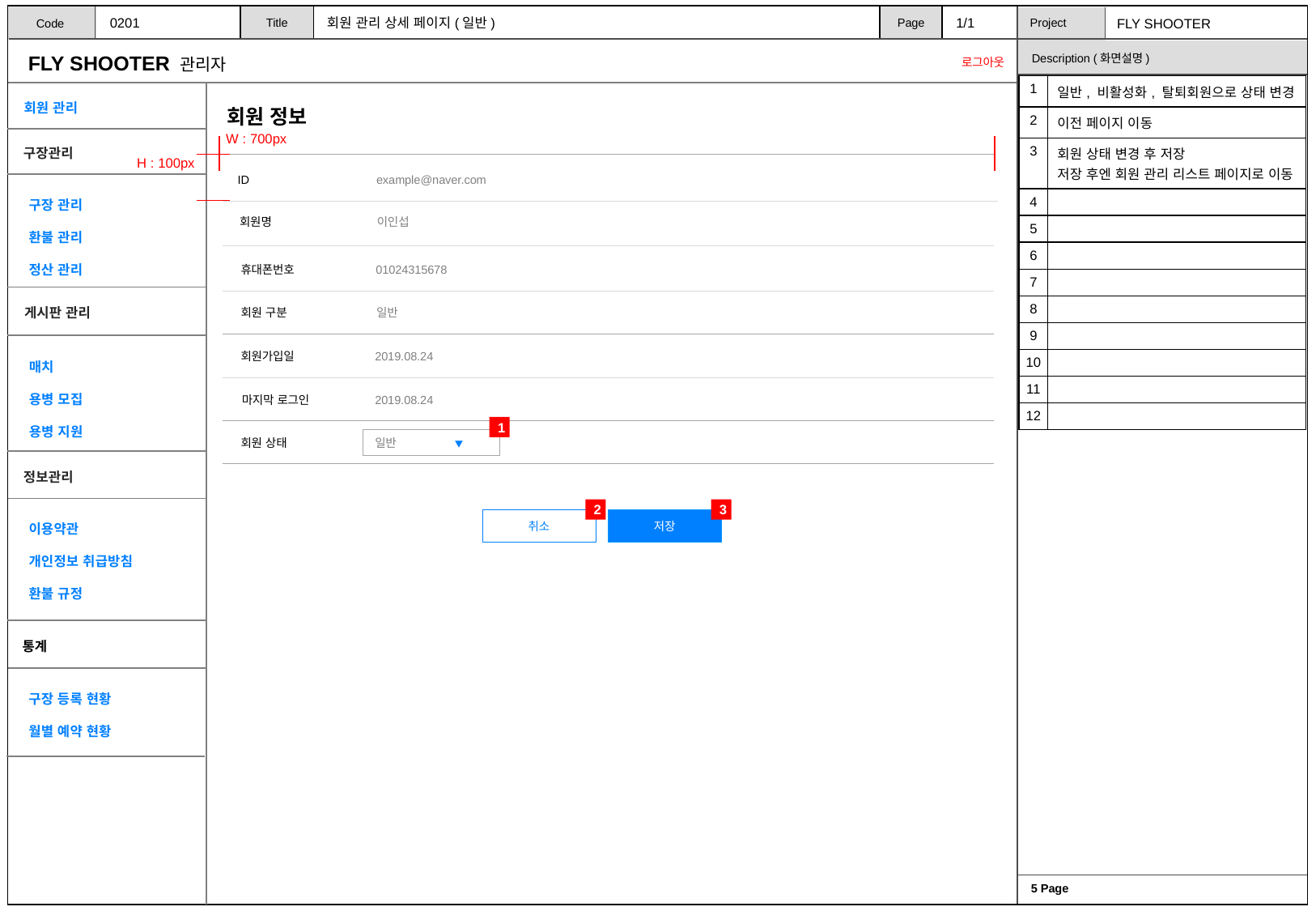

0201
회원 관리 상세 페이지(일반)
1/1
| 1 | 일반, 비활성화, 탈퇴회원으로 상태 변경 |
| --- | --- |
| 2 | 이전 페이지 이동 |
| 3 | 회원 상태 변경 후 저장 저장 후엔 회원 관리 리스트 페이지로 이동 |
| 4 |  |
| 5 |  |
| 6 |  |
| 7 |  |
| 8 |  |
| 9 |  |
| 10 |  |
| 11 |  |
| 12 |  |
회원 정보
W : 700px
H : 100px
example@naver.com
ID
이인섭
회원명
01024315678
휴대폰번호
일반
회원 구분
2019.08.24
회원가입일
2019.08.24
마지막 로그인
1
일반                  ▼
회원 상태
2
3
취소
저장